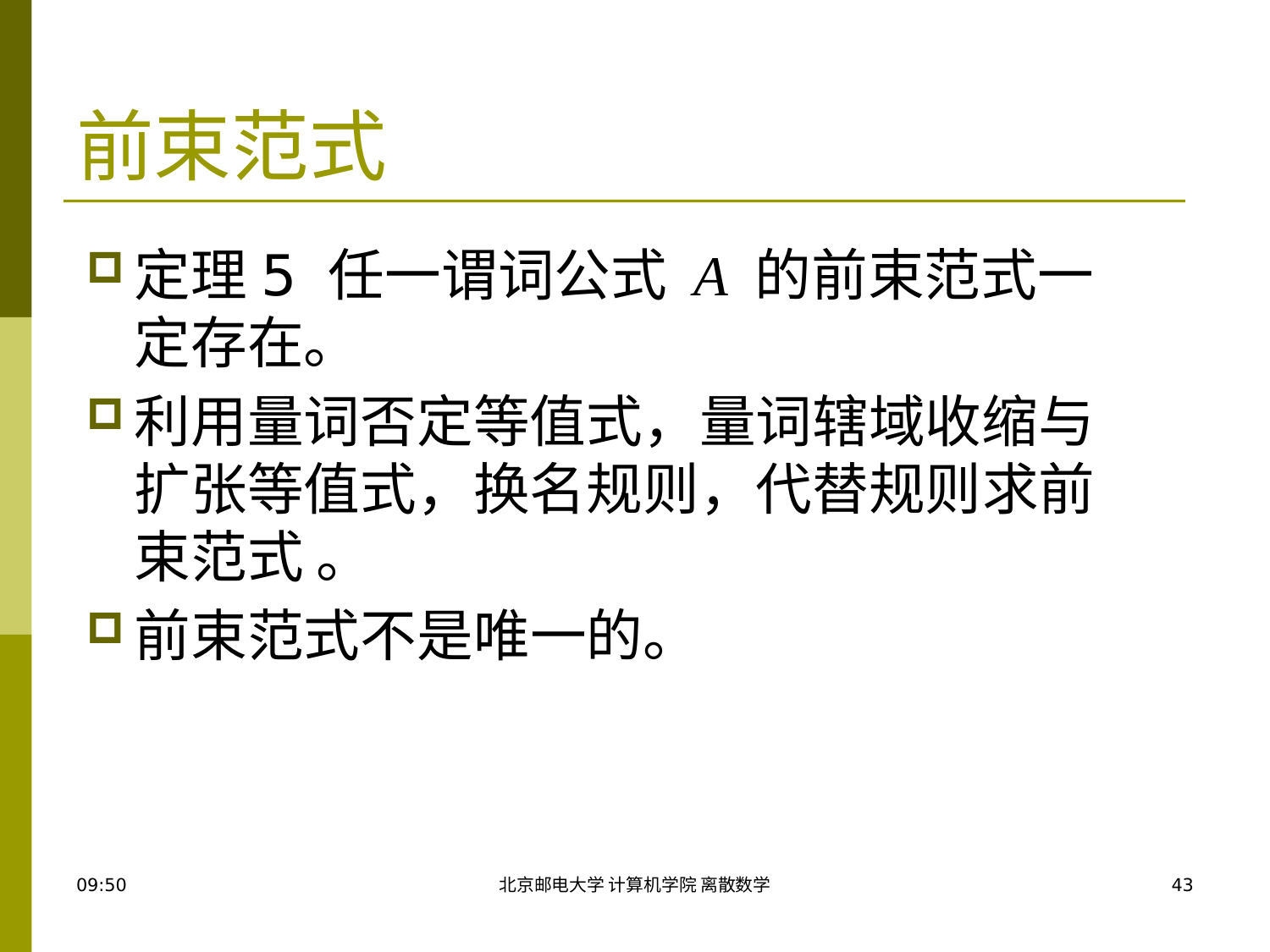

# 前束范式
定理5 任一谓词公式 A 的前束范式一定存在。
利用量词否定等值式，量词辖域收缩与扩张等值式，换名规则，代替规则求前束范式 。
前束范式不是唯一的。
09:50
北京邮电大学 计算机学院 离散数学
43